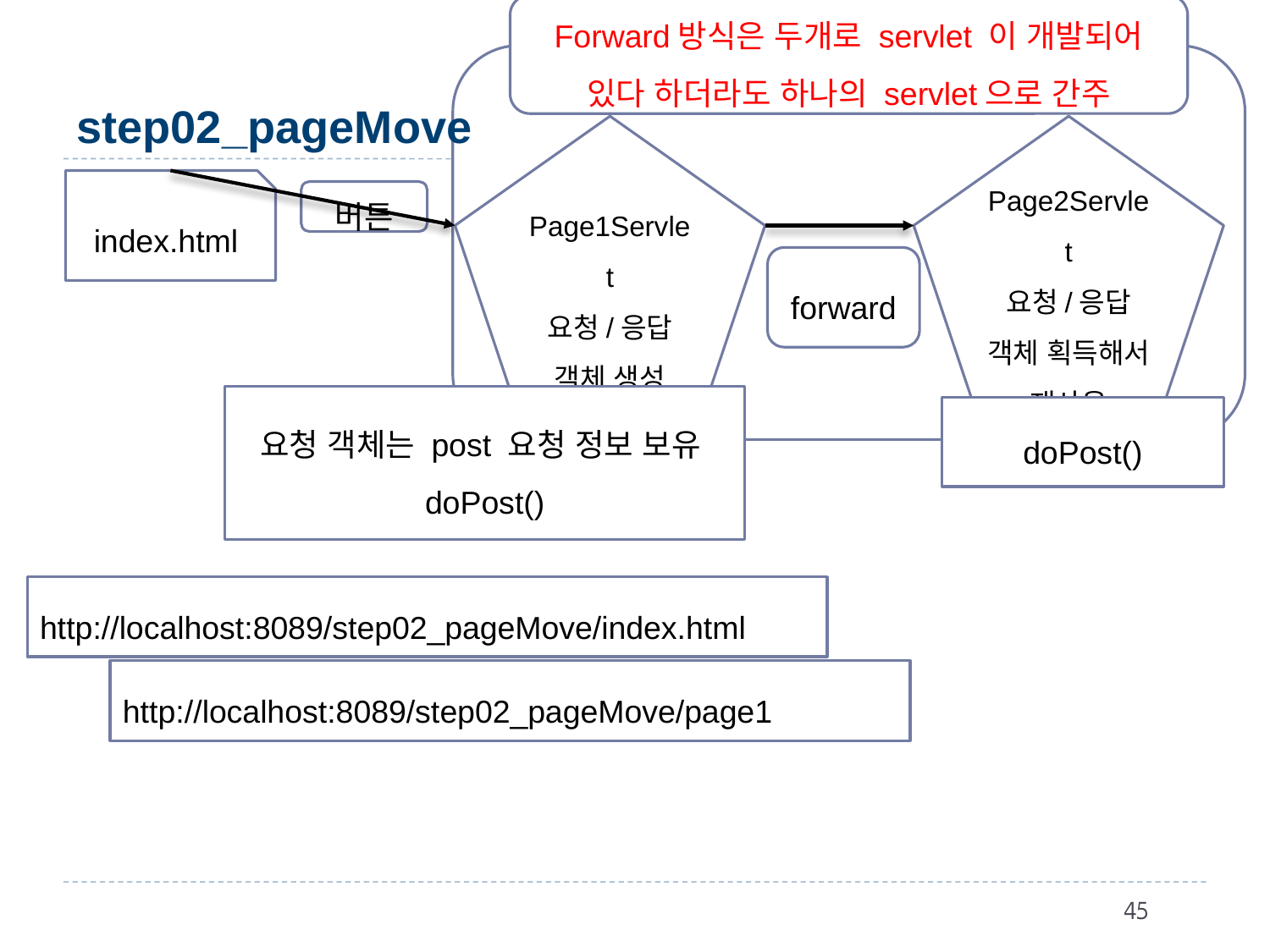

Forward방식은 두개로 servlet 이 개발되어 있다 하더라도 하나의 servlet으로 간주
# step02_pageMove

Page1Servlet
요청/응답 객체 생성
Page2Servlet
요청/응답 객체 획득해서 재사용
index.html
버튼
forward
요청 객체는 post 요청 정보 보유
doPost()
doPost()
http://localhost:8089/step02_pageMove/index.html
http://localhost:8089/step02_pageMove/page1
45